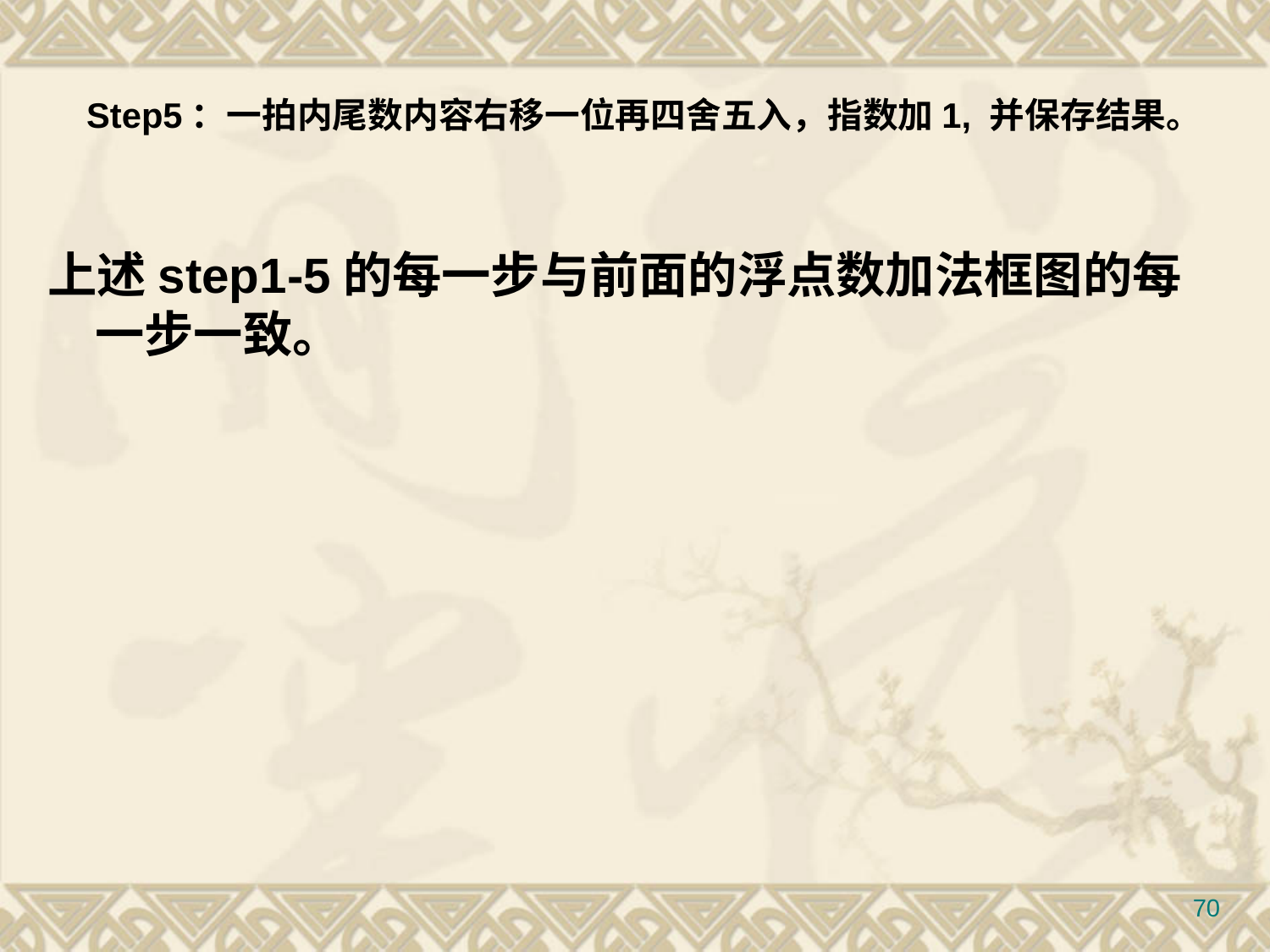

Step5：一拍内尾数内容右移一位再四舍五入，指数加1, 并保存结果。

上述step1-5的每一步与前面的浮点数加法框图的每一步一致。
70